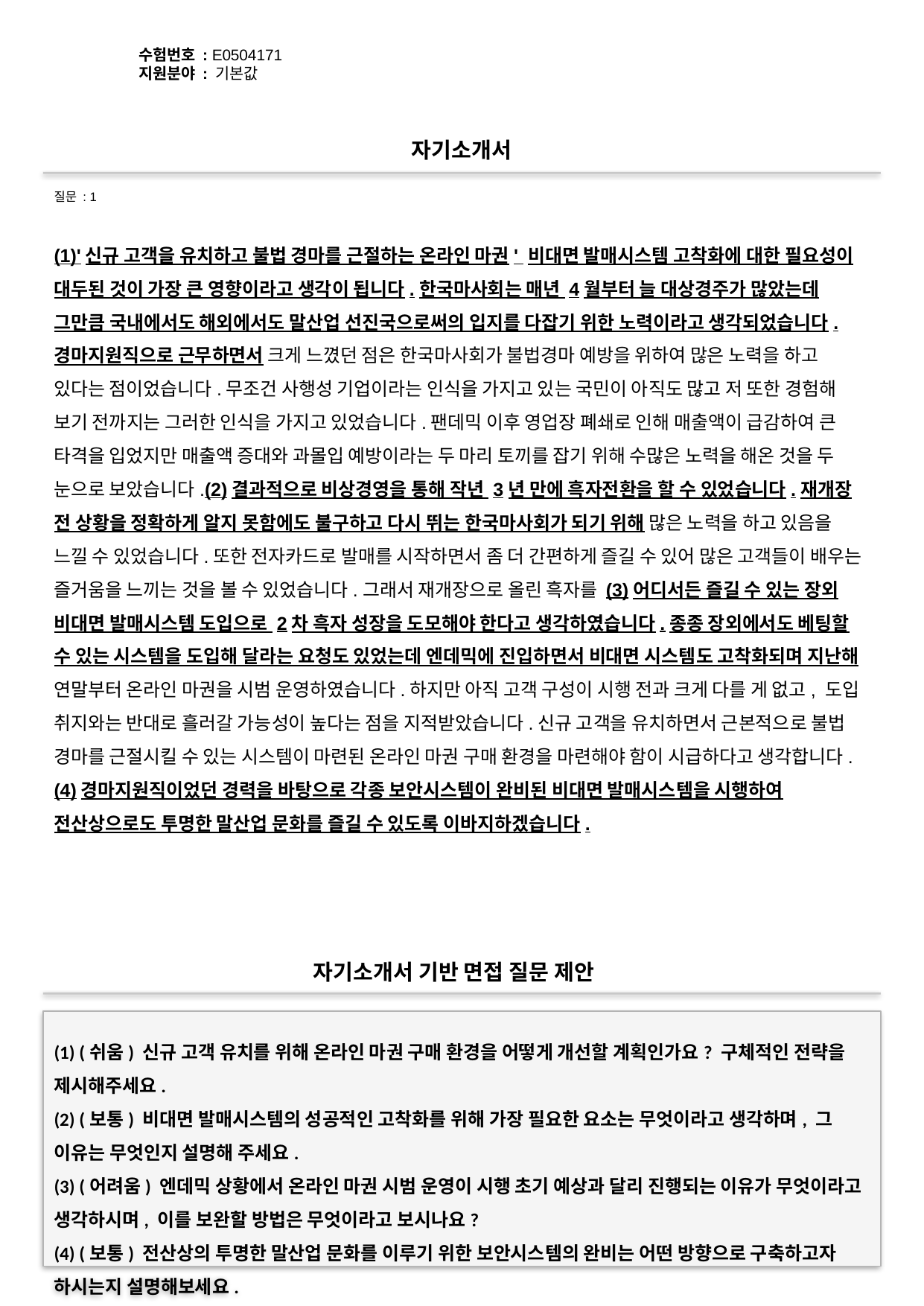

수험번호 : E0504171
지원분야 : 기본값
#

자기소개서

질문 : 1

(1)'신규 고객을 유치하고 불법 경마를 근절하는 온라인 마권' 비대면 발매시스템 고착화에 대한 필요성이 대두된 것이 가장 큰 영향이라고 생각이 됩니다.한국마사회는 매년 4월부터 늘 대상경주가 많았는데 그만큼 국내에서도 해외에서도 말산업 선진국으로써의 입지를 다잡기 위한 노력이라고 생각되었습니다.경마지원직으로 근무하면서 크게 느꼈던 점은 한국마사회가 불법경마 예방을 위하여 많은 노력을 하고 있다는 점이었습니다.무조건 사행성 기업이라는 인식을 가지고 있는 국민이 아직도 많고 저 또한 경험해 보기 전까지는 그러한 인식을 가지고 있었습니다.팬데믹 이후 영업장 폐쇄로 인해 매출액이 급감하여 큰 타격을 입었지만 매출액 증대와 과몰입 예방이라는 두 마리 토끼를 잡기 위해 수많은 노력을 해온 것을 두 눈으로 보았습니다.(2)결과적으로 비상경영을 통해 작년 3년 만에 흑자전환을 할 수 있었습니다.재개장 전 상황을 정확하게 알지 못함에도 불구하고 다시 뛰는 한국마사회가 되기 위해 많은 노력을 하고 있음을 느낄 수 있었습니다.또한 전자카드로 발매를 시작하면서 좀 더 간편하게 즐길 수 있어 많은 고객들이 배우는 즐거움을 느끼는 것을 볼 수 있었습니다.그래서 재개장으로 올린 흑자를 (3)어디서든 즐길 수 있는 장외 비대면 발매시스템 도입으로 2차 흑자 성장을 도모해야 한다고 생각하였습니다.종종 장외에서도 베팅할 수 있는 시스템을 도입해 달라는 요청도 있었는데 엔데믹에 진입하면서 비대면 시스템도 고착화되며 지난해 연말부터 온라인 마권을 시범 운영하였습니다.하지만 아직 고객 구성이 시행 전과 크게 다를 게 없고, 도입 취지와는 반대로 흘러갈 가능성이 높다는 점을 지적받았습니다.신규 고객을 유치하면서 근본적으로 불법 경마를 근절시킬 수 있는 시스템이 마련된 온라인 마권 구매 환경을 마련해야 함이 시급하다고 생각합니다.(4)경마지원직이었던 경력을 바탕으로 각종 보안시스템이 완비된 비대면 발매시스템을 시행하여 전산상으로도 투명한 말산업 문화를 즐길 수 있도록 이바지하겠습니다.

자기소개서 기반 면접 질문 제안

(1) (쉬움) 신규 고객 유치를 위해 온라인 마권 구매 환경을 어떻게 개선할 계획인가요? 구체적인 전략을 제시해주세요.
(2) (보통) 비대면 발매시스템의 성공적인 고착화를 위해 가장 필요한 요소는 무엇이라고 생각하며, 그 이유는 무엇인지 설명해 주세요.
(3) (어려움) 엔데믹 상황에서 온라인 마권 시범 운영이 시행 초기 예상과 달리 진행되는 이유가 무엇이라고 생각하시며, 이를 보완할 방법은 무엇이라고 보시나요?
(4) (보통) 전산상의 투명한 말산업 문화를 이루기 위한 보안시스템의 완비는 어떤 방향으로 구축하고자 하시는지 설명해보세요.